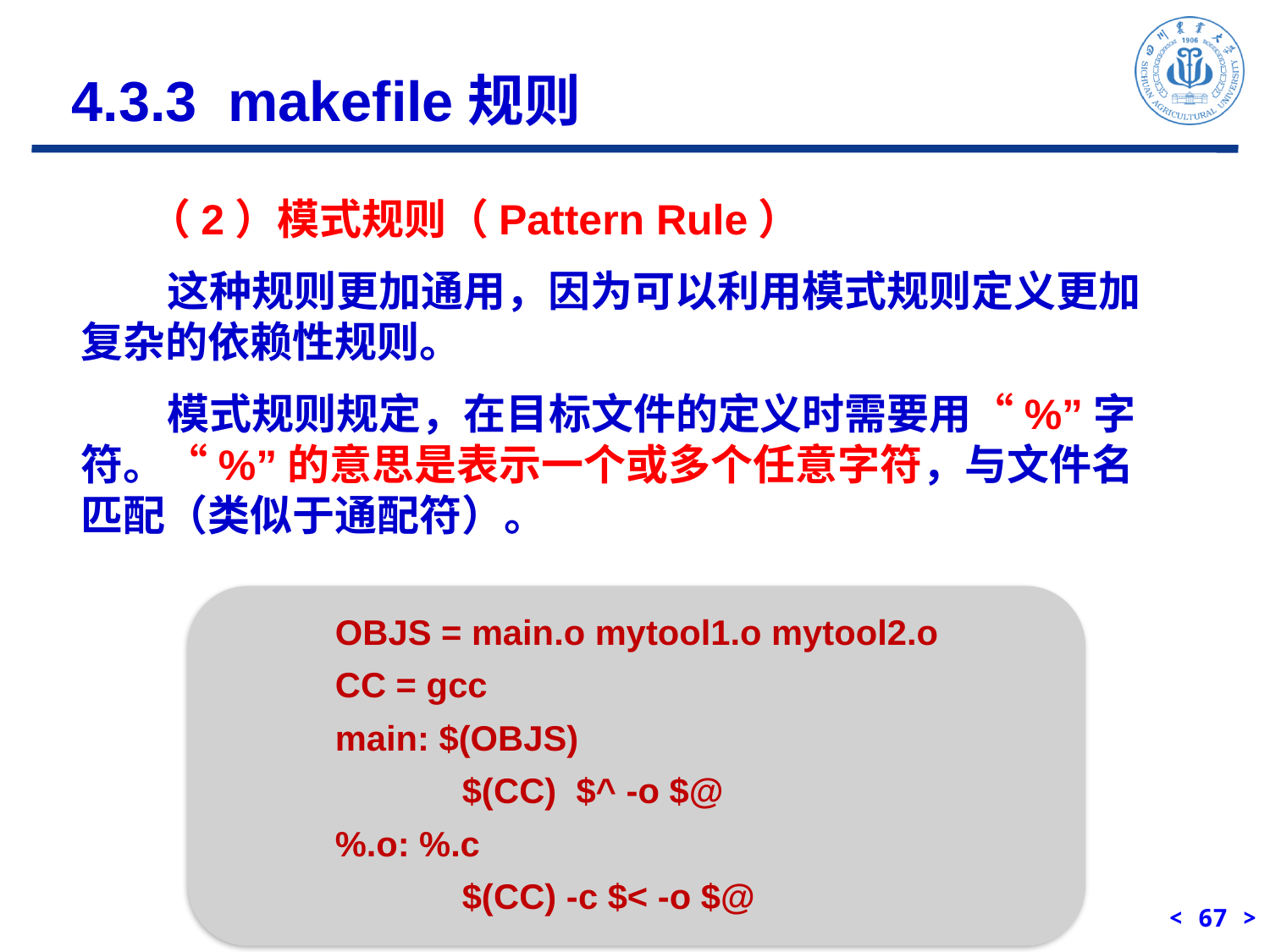

4.3.3  makefile规则
      （2）模式规则（Pattern Rule）
        这种规则更加通用，因为可以利用模式规则定义更加复杂的依赖性规则。
        模式规则规定，在目标文件的定义时需要用“%”字符。“%”的意思是表示一个或多个任意字符，与文件名匹配（类似于通配符）。

OBJS = main.o mytool1.o mytool2.o
CC = gcc
main: $(OBJS)
  	$(CC)  $^ -o $@
%.o: %.c
	$(CC) -c $< -o $@